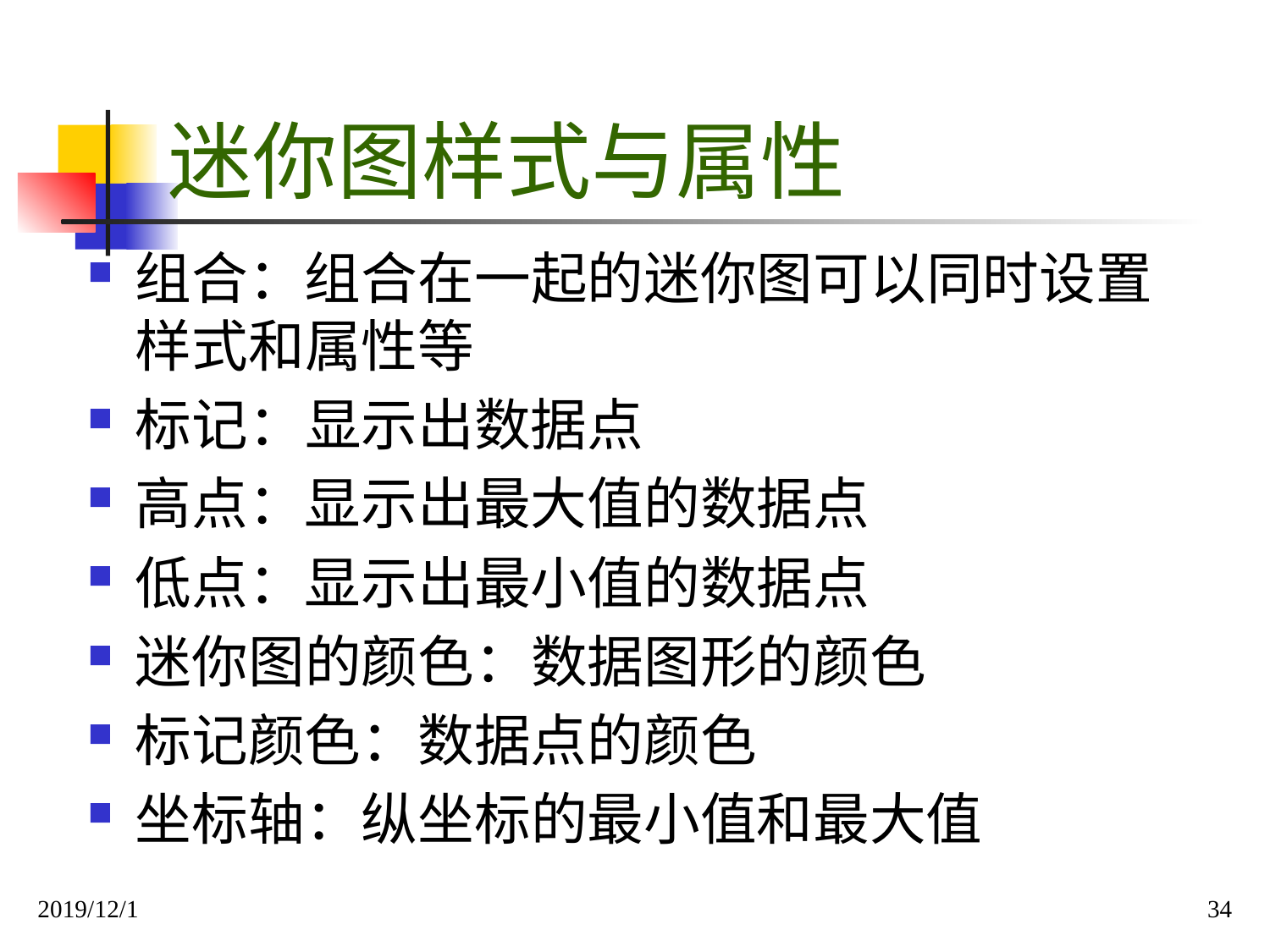

# 迷你图样式与属性
组合：组合在一起的迷你图可以同时设置样式和属性等
标记：显示出数据点
高点：显示出最大值的数据点
低点：显示出最小值的数据点
迷你图的颜色：数据图形的颜色
标记颜色：数据点的颜色
坐标轴：纵坐标的最小值和最大值
2019/12/1
34